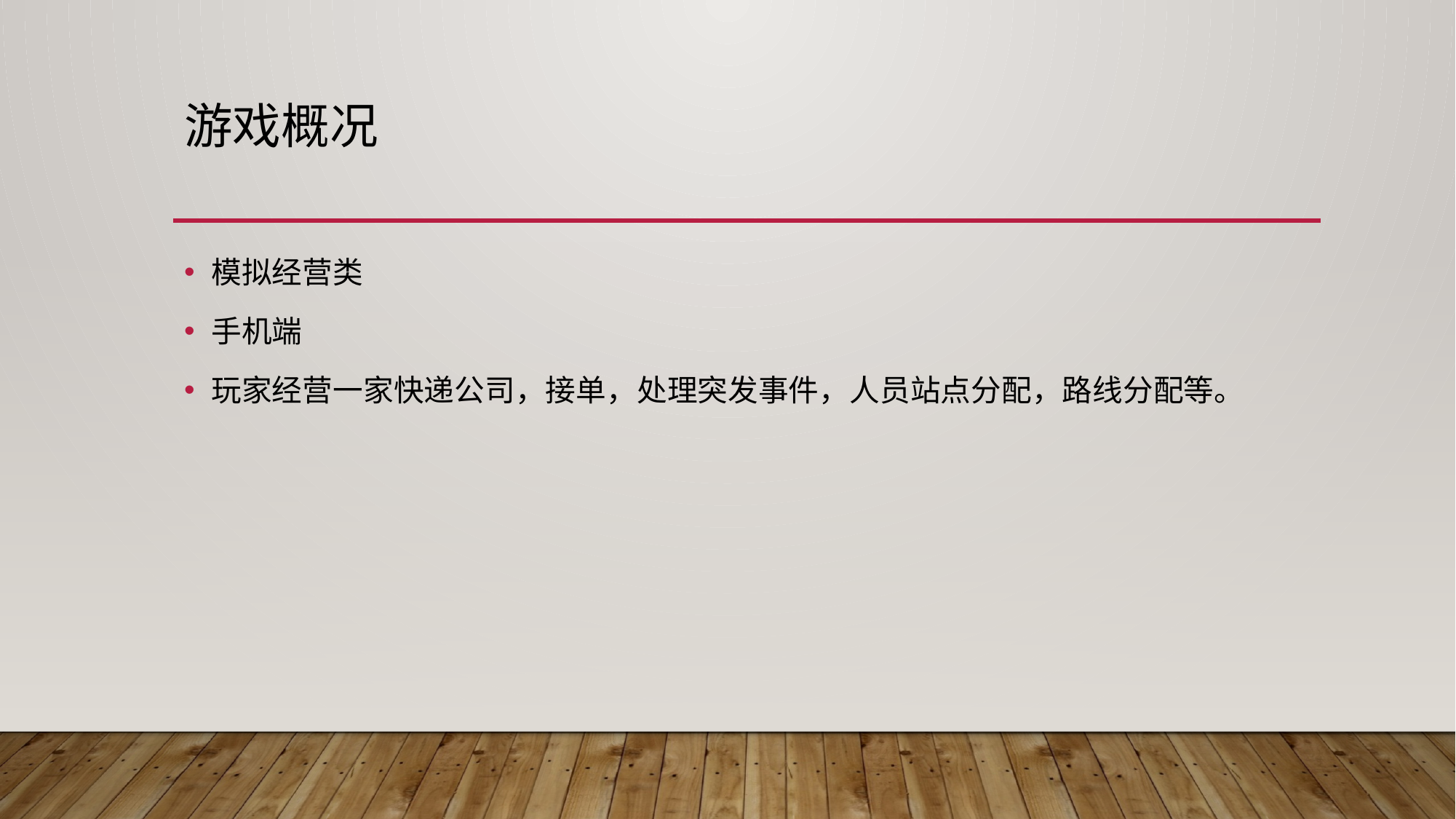

# 游戏概况
模拟经营类
手机端
玩家经营一家快递公司，接单，处理突发事件，人员站点分配，路线分配等。